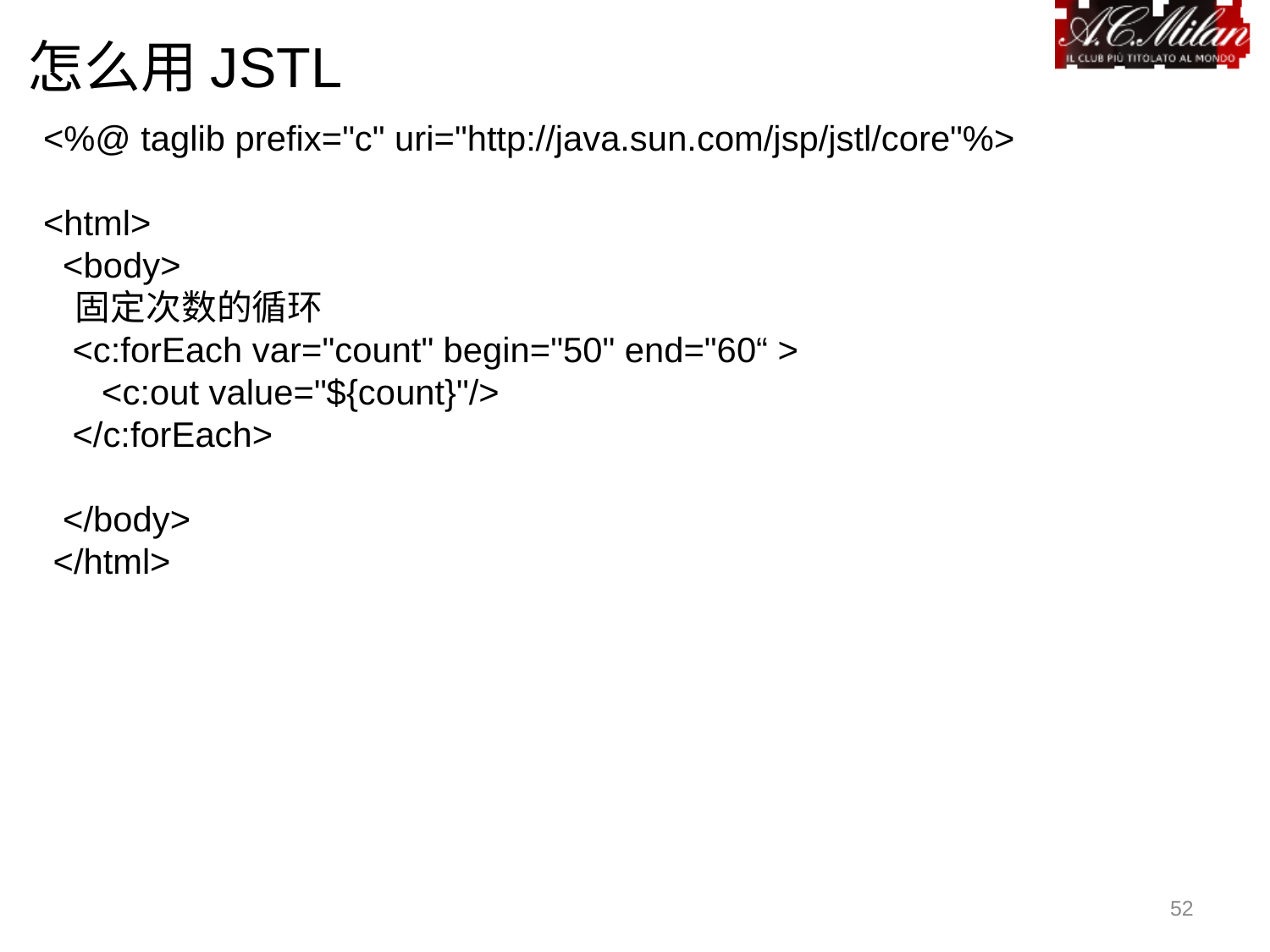

怎么用JSTL
<%@ taglib prefix="c" uri="http://java.sun.com/jsp/jstl/core"%>

<html>
  <body>
   固定次数的循环
   <c:forEach var="count" begin="50" end="60“ >
      <c:out value="${count}"/>
   </c:forEach>

  </body>
 </html>
52